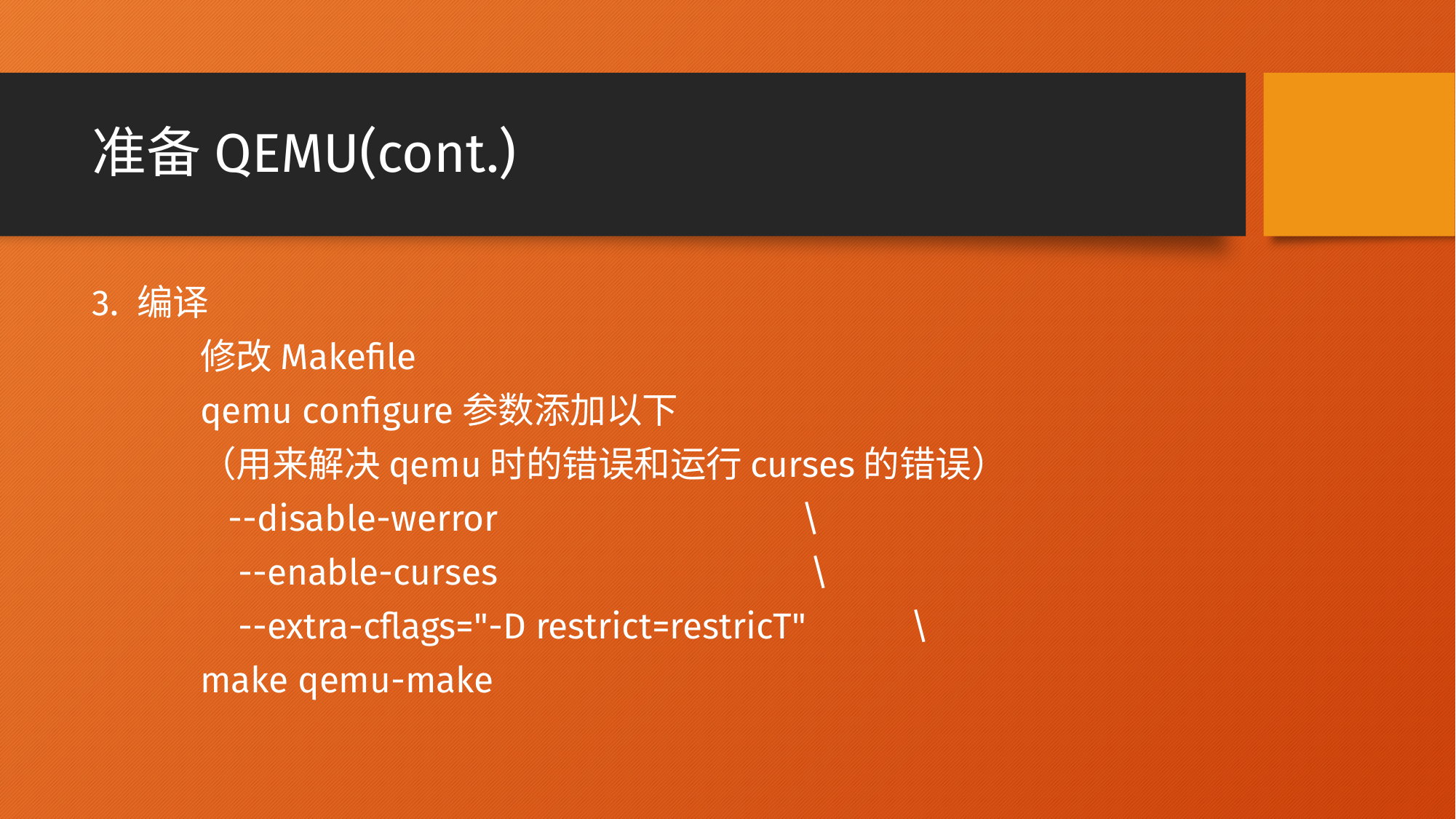

# 准备QEMU(cont.)
3. 编译
	修改Makefile
	qemu configure参数添加以下
	（用来解决qemu时的错误和运行curses的错误）
	   --disable-werror                                \
	    --enable-curses                                 \
	    --extra-cflags="-D restrict=restricT"           \
	make qemu-make